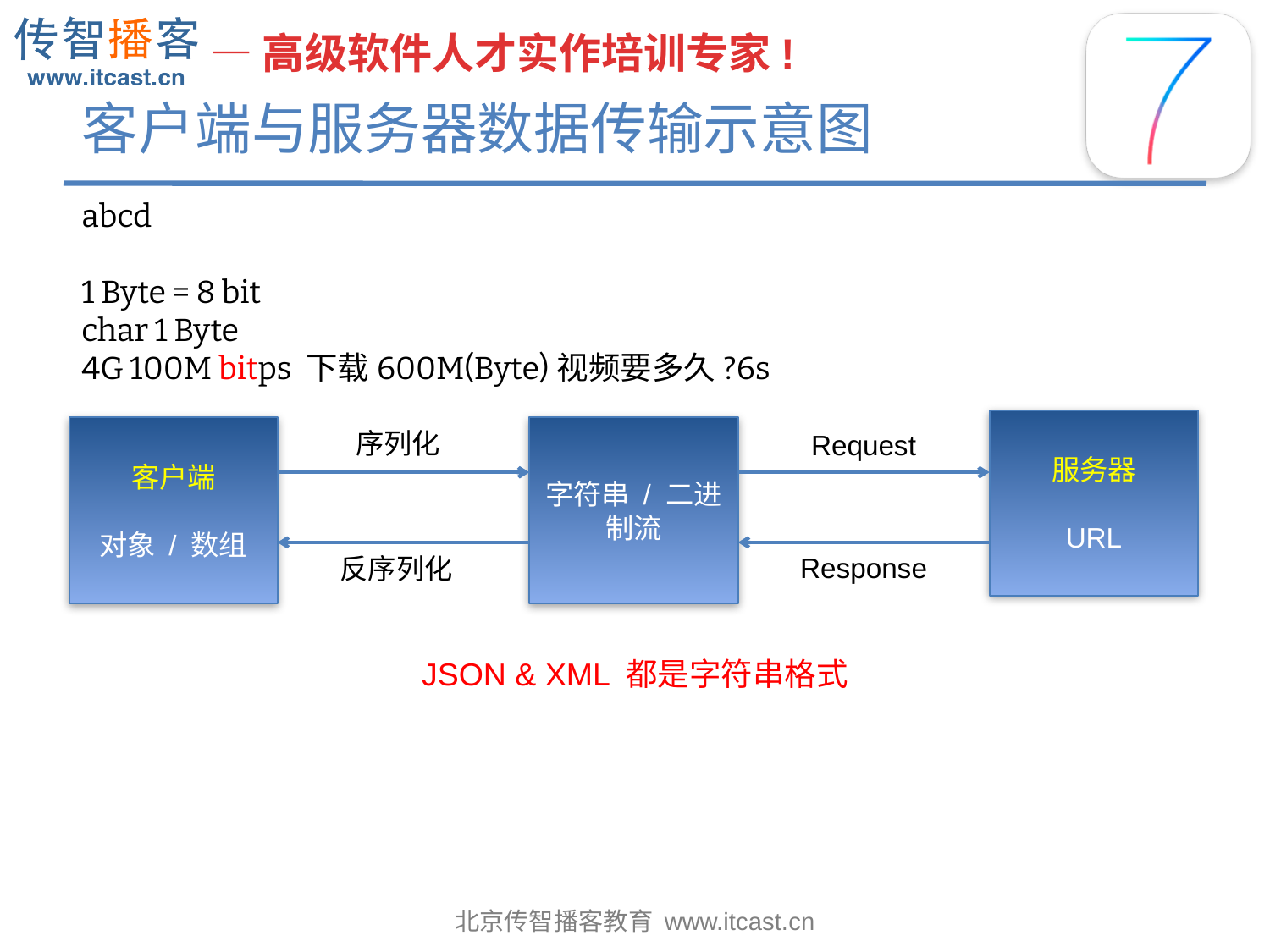

# 客户端与服务器数据传输示意图
abcd

1 Byte = 8 bit
char 1 Byte
4G 100M bitps 下载600M(Byte)视频要多久?6s
服务器

URL
客户端

对象 / 数组
字符串 / 二进制流
序列化
Request
Response
反序列化
JSON & XML 都是字符串格式